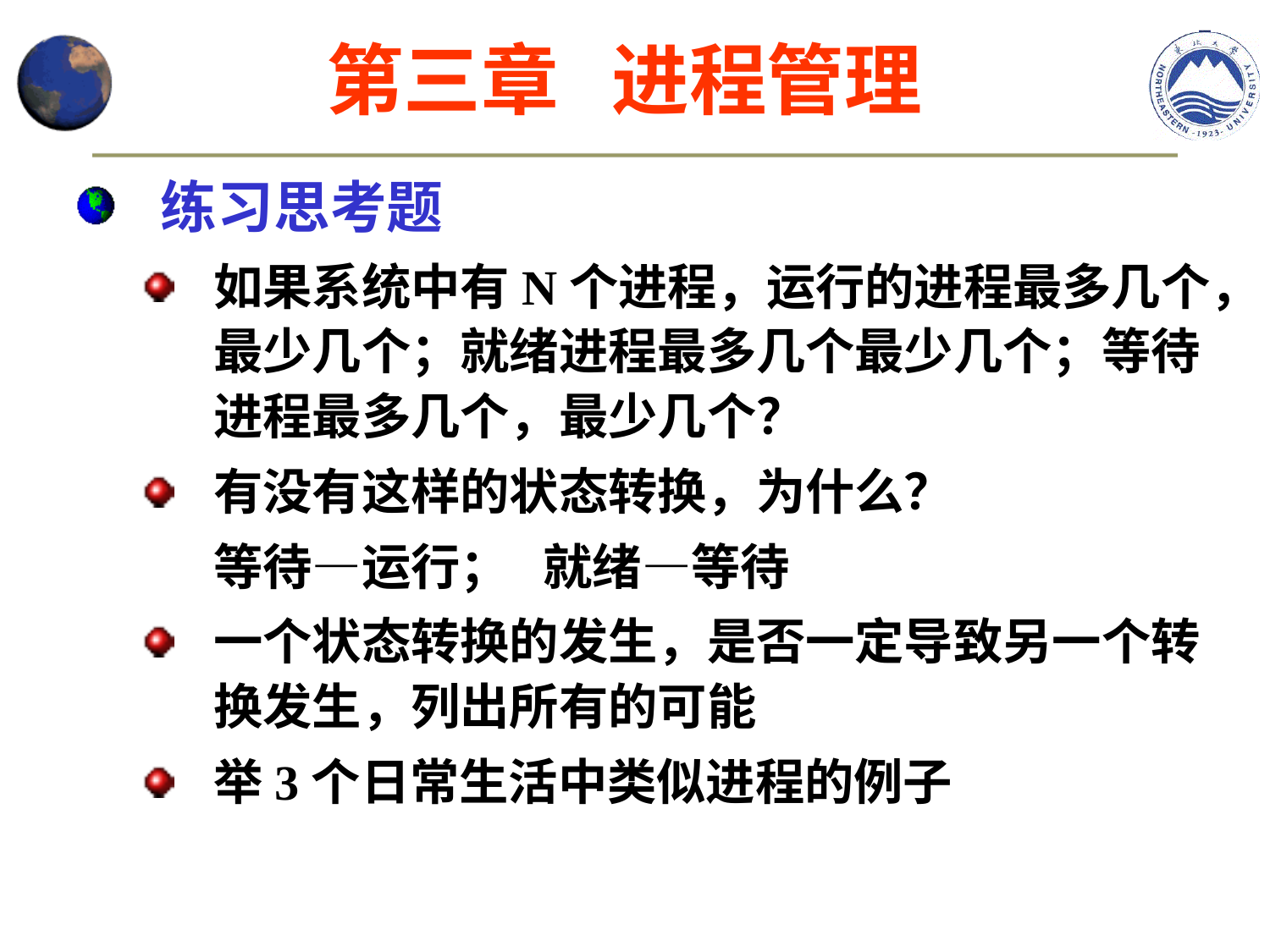

第三章   进程管理
练习思考题
如果系统中有N个进程，运行的进程最多几个，最少几个；就绪进程最多几个最少几个；等待进程最多几个，最少几个？
有没有这样的状态转换，为什么？
 	等待—运行；   就绪—等待
一个状态转换的发生，是否一定导致另一个转换发生，列出所有的可能
举3个日常生活中类似进程的例子